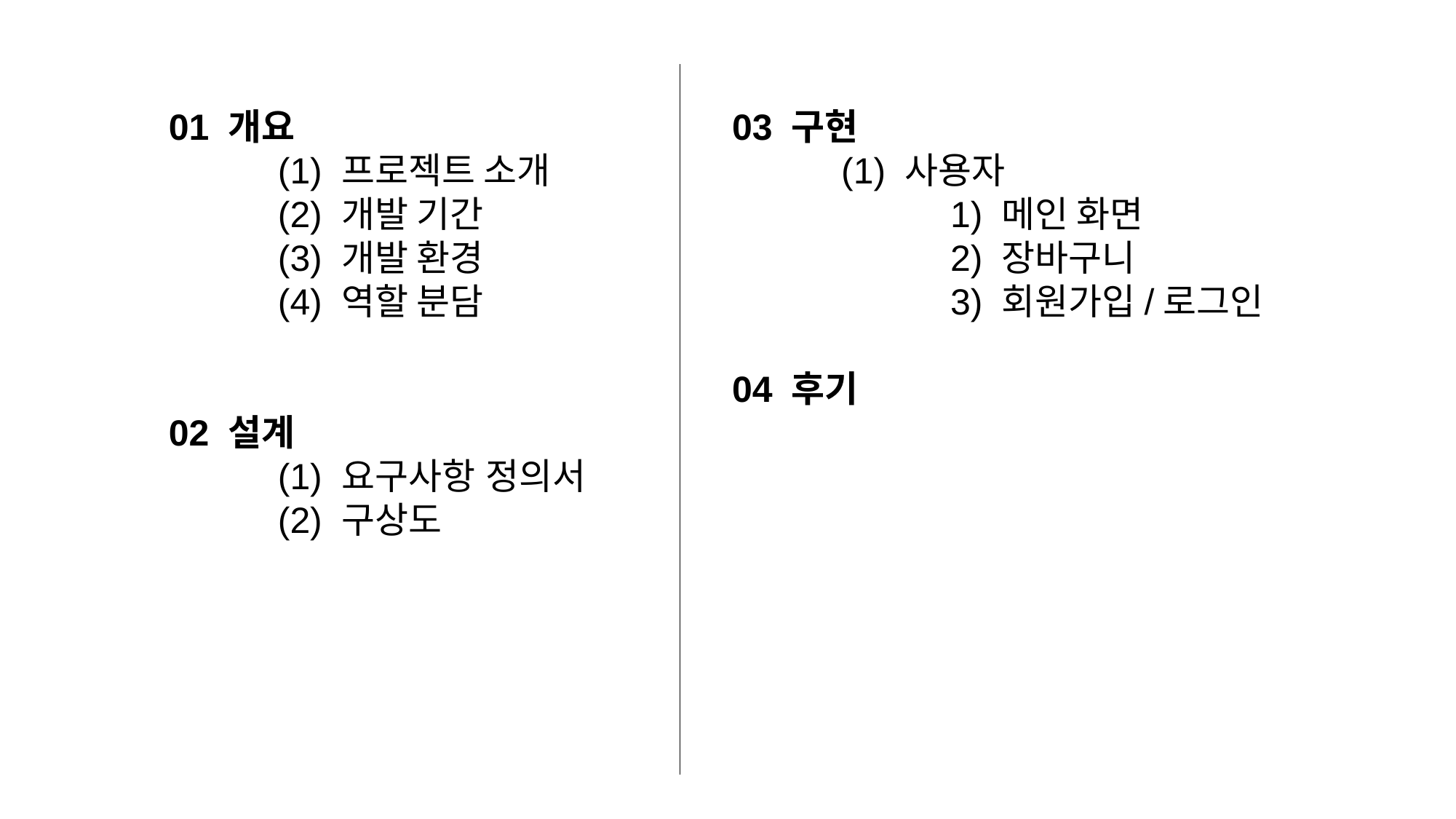

01 개요
	(1) 프로젝트 소개
	(2) 개발 기간
	(3) 개발 환경
	(4) 역할 분담

02 설계
	(1) 요구사항 정의서
	(2) 구상도

03 구현
	(1) 사용자
		1) 메인 화면
		2) 장바구니
		3) 회원가입/로그인

04 후기